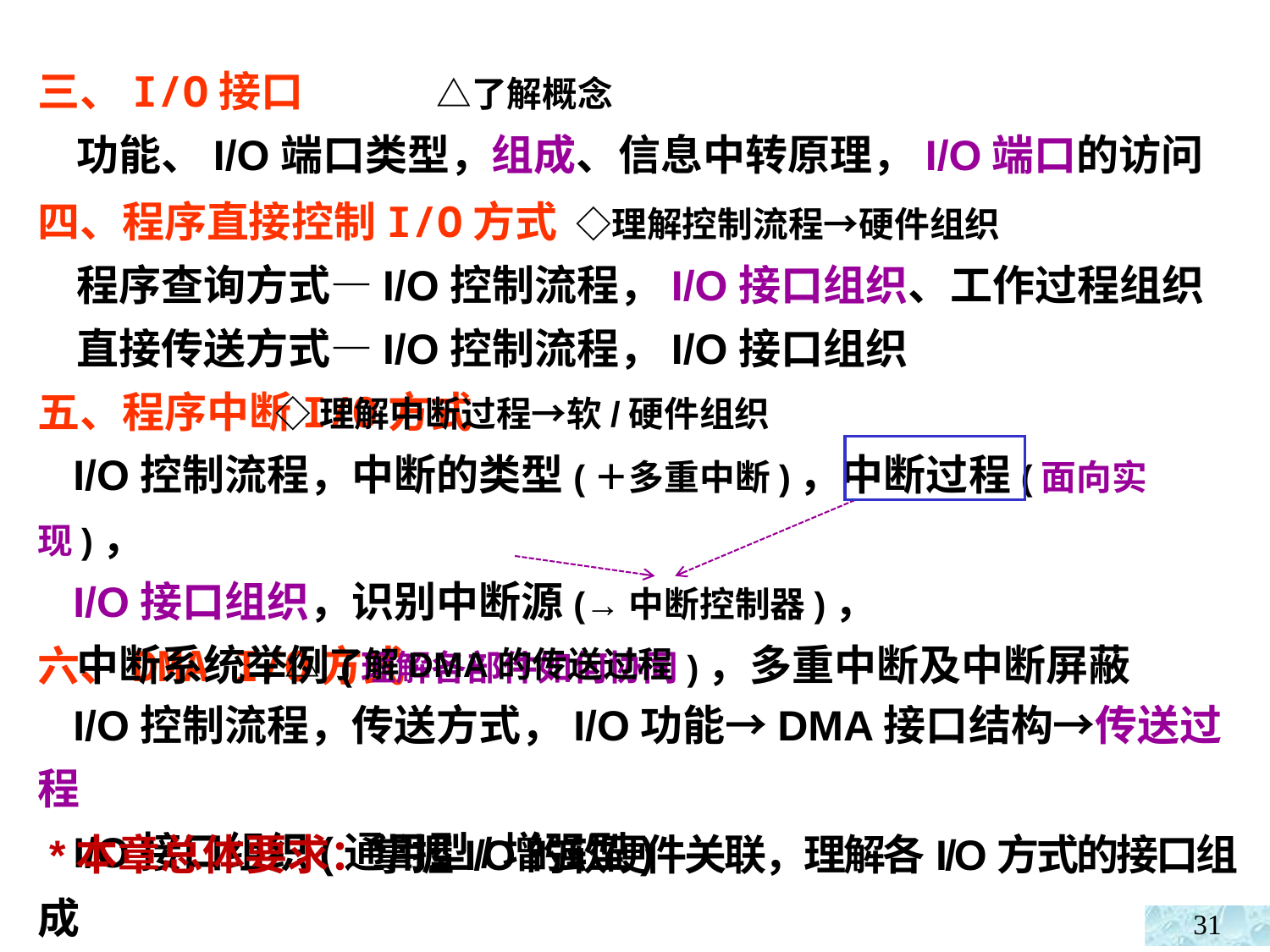

三、I/O接口              △了解概念
   功能、I/O端口类型，组成、信息中转原理，I/O端口的访问
四、程序直接控制I/O方式  ◇理解控制流程→硬件组织
   程序查询方式—I/O控制流程，I/O接口组织、工作过程组织
   直接传送方式—I/O控制流程，I/O接口组织
五、程序中断I/O方式

六、DMA I/O方式
                         ◇理解中断过程→软/硬件组织
   I/O控制流程，中断的类型(＋多重中断)，中断过程(面向实现)，
   I/O接口组织，识别中断源(→中断控制器)，
   中断系统举例(理解各部件如何协同)，多重中断及中断屏蔽

                          △了解DMA的传送过程
   I/O控制流程，传送方式，I/O功能→DMA接口结构→传送过程
   I/O接口组织(通用型/增强型)
 *本章总体要求：掌握I/O的软硬件关联，理解各I/O方式的接口组成
31